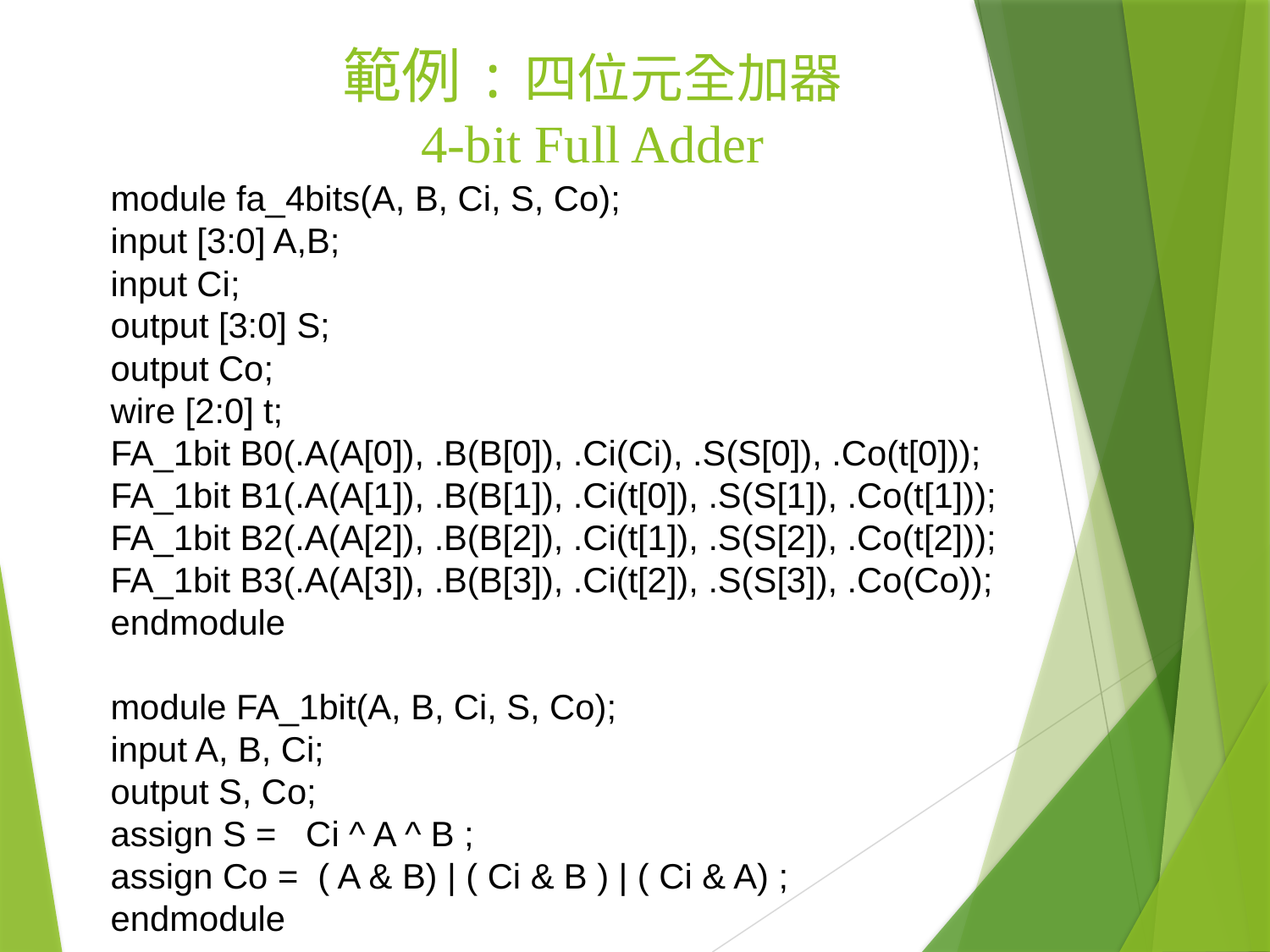

# 範例:四位元全加器 4-bit Full Adder
module fa_4bits(A, B, Ci, S, Co);
input [3:0] A,B;
input Ci;
output [3:0] S;
output Co;
wire [2:0] t;
FA_1bit B0(.A(A[0]), .B(B[0]), .Ci(Ci), .S(S[0]), .Co(t[0]));
FA_1bit B1(.A(A[1]), .B(B[1]), .Ci(t[0]), .S(S[1]), .Co(t[1]));
FA_1bit B2(.A(A[2]), .B(B[2]), .Ci(t[1]), .S(S[2]), .Co(t[2]));
FA_1bit B3(.A(A[3]), .B(B[3]), .Ci(t[2]), .S(S[3]), .Co(Co));
endmodule

module FA_1bit(A, B, Ci, S, Co);
input A, B, Ci;
output S, Co;
assign S =   Ci ^ A ^ B ;
assign Co =  ( A & B) | ( Ci & B ) | ( Ci & A) ;
endmodule